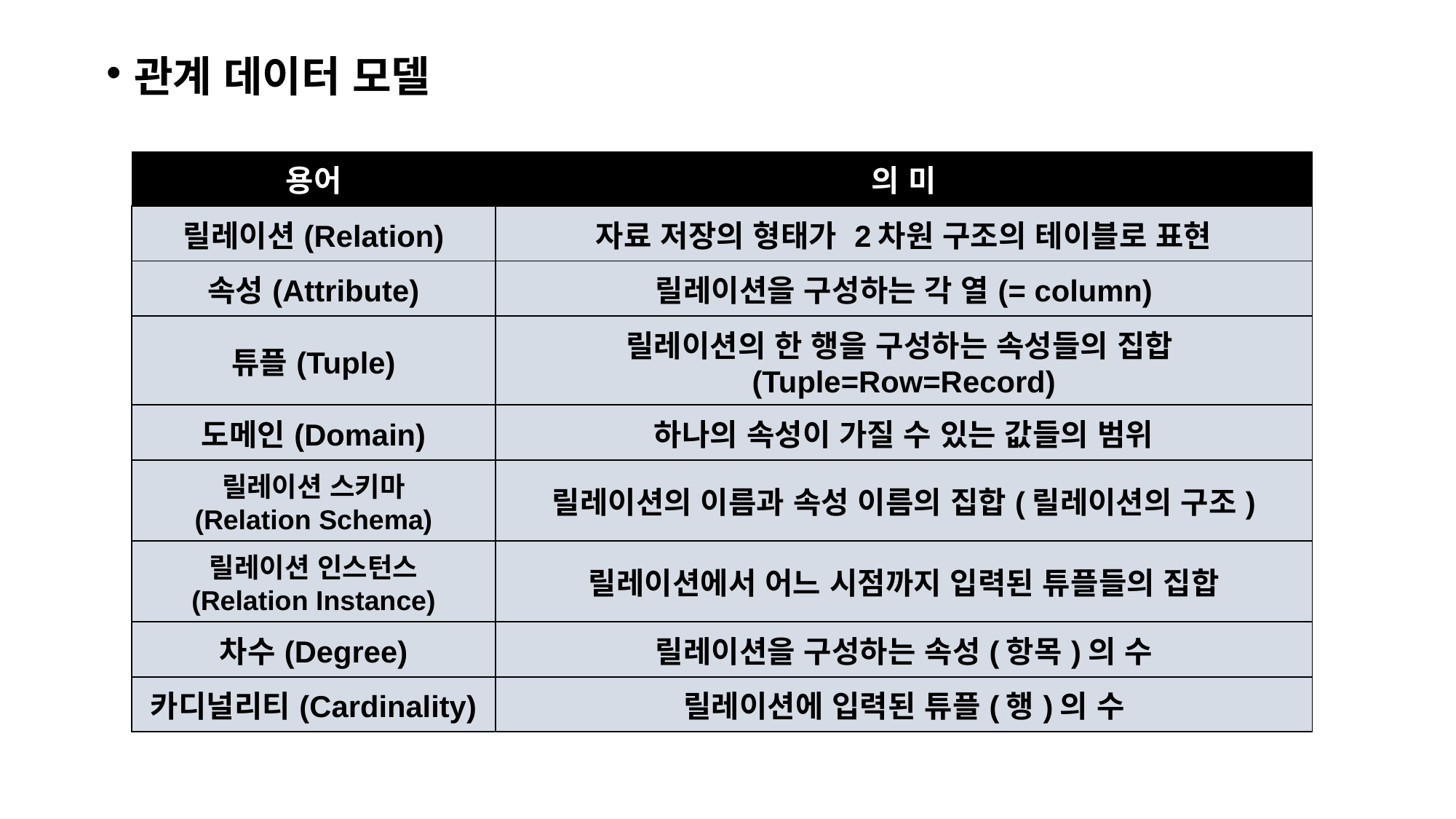

관계 데이터 모델
| 용어 | 의 미 |
| --- | --- |
| 릴레이션(Relation) | 자료 저장의 형태가 2차원 구조의 테이블로 표현 |
| 속성(Attribute) | 릴레이션을 구성하는 각 열(= column) |
| 튜플(Tuple) | 릴레이션의 한 행을 구성하는 속성들의 집합(Tuple=Row=Record) |
| 도메인(Domain) | 하나의 속성이 가질 수 있는 값들의 범위 |
| 릴레이션 스키마 (Relation Schema) | 릴레이션의 이름과 속성 이름의 집합(릴레이션의 구조) |
| 릴레이션 인스턴스 (Relation Instance) | 릴레이션에서 어느 시점까지 입력된 튜플들의 집합 |
| 차수(Degree) | 릴레이션을 구성하는 속성(항목)의 수 |
| 카디널리티(Cardinality) | 릴레이션에 입력된 튜플(행)의 수 |